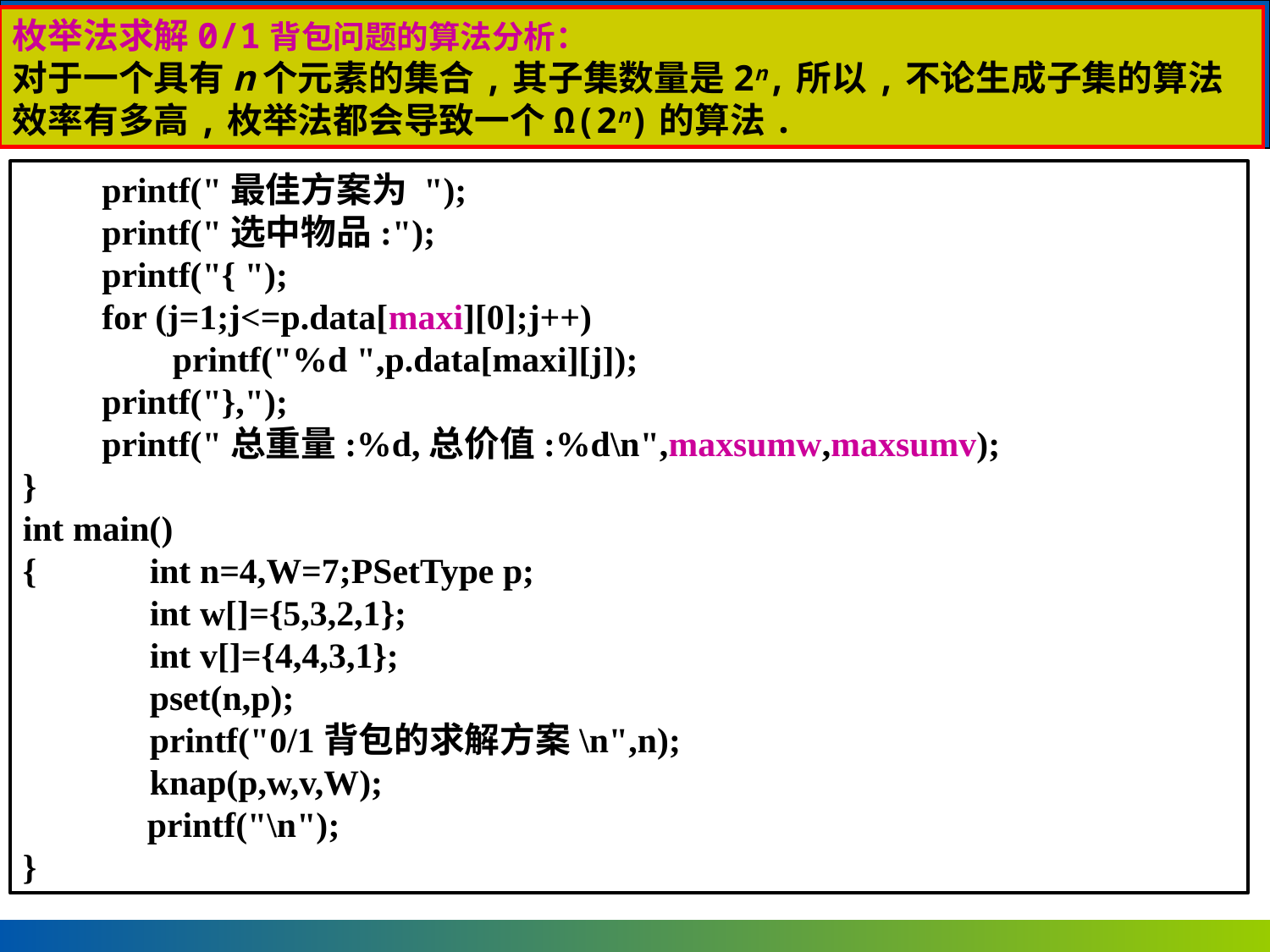

枚举法求解0/1背包问题的算法分析：
对于一个具有n个元素的集合,其子集数量是2n,所以,不论生成子集的算法效率有多高,枚举法都会导致一个Ω(2n)的算法.
　　printf("最佳方案为 ");
　　printf("选中物品:");
　　printf("{ ");
　　for (j=1;j<=p.data[maxi][0];j++)
　　　　printf("%d ",p.data[maxi][j]);
　　printf("},");
　　printf("总重量:%d,总价值:%d\n",maxsumw,maxsumv);
}
int main()
{	int n=4,W=7;PSetType p;
	int w[]={5,3,2,1};
	int v[]={4,4,3,1};
	pset(n,p);
	printf("0/1背包的求解方案\n",n);
	knap(p,w,v,W);
              printf("\n");
}